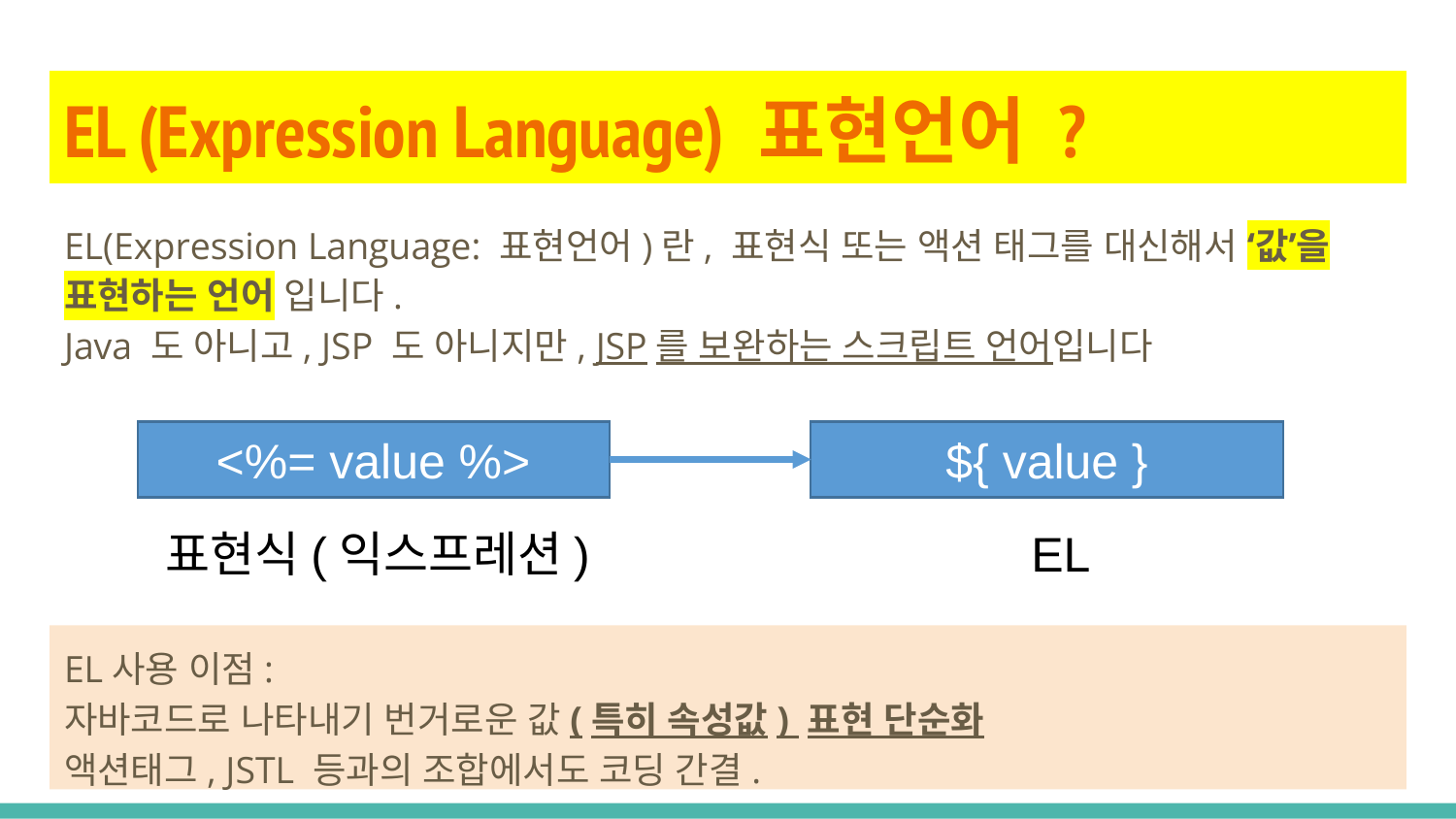

# EL (Expression Language) 표현언어 ?
EL(Expression Language: 표현언어)란, 표현식 또는 액션 태그를 대신해서 ‘값’을 표현하는 언어 입니다.
Java 도 아니고, JSP 도 아니지만, JSP를 보완하는 스크립트 언어입니다
<%= value %>
${ value }
EL
표현식(익스프레션)
EL사용 이점:
자바코드로 나타내기 번거로운 값(특히 속성값) 표현 단순화
액션태그, JSTL 등과의 조합에서도 코딩 간결.